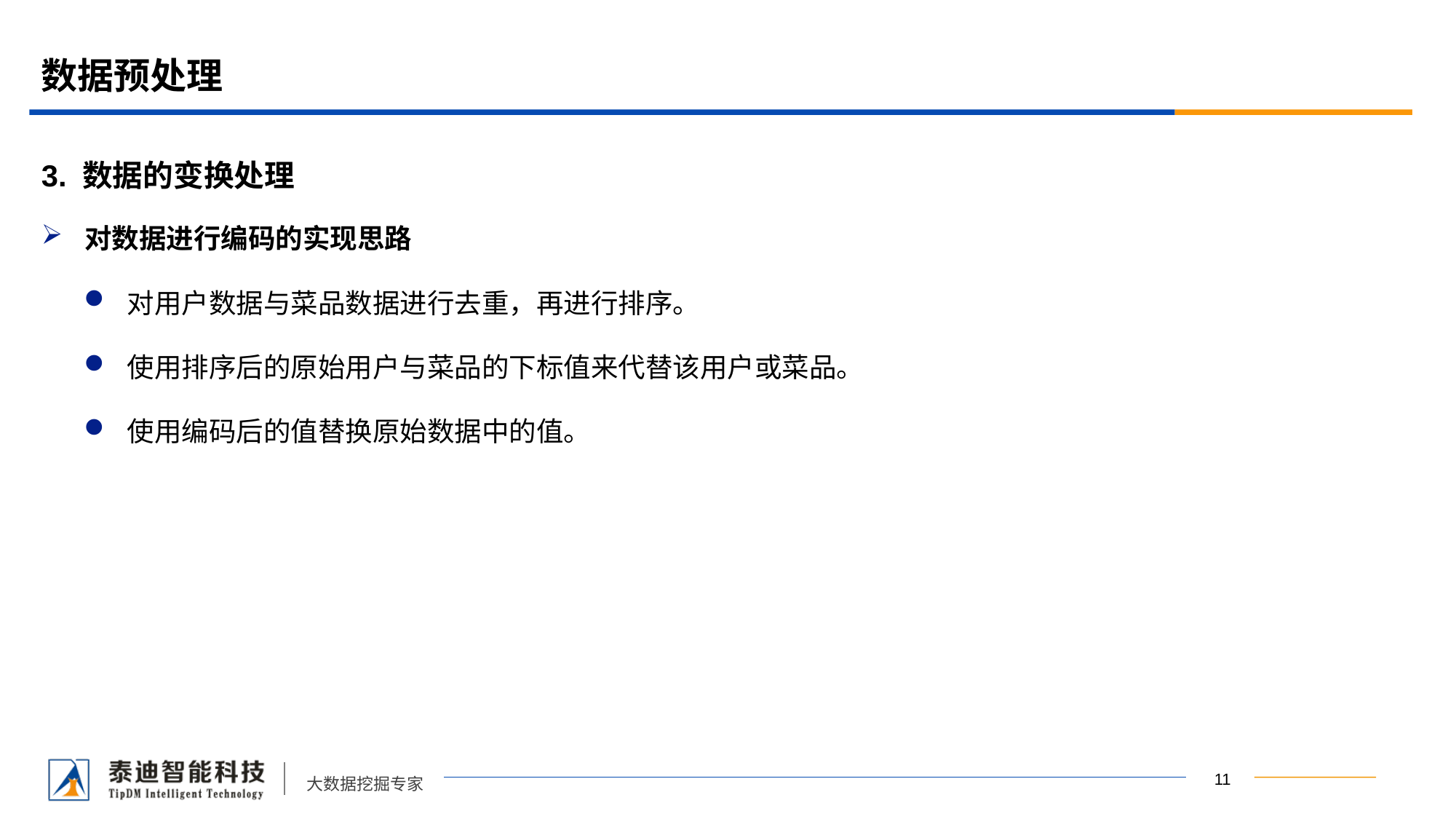

# 数据预处理
3. 数据的变换处理
对数据进行编码的实现思路
对用户数据与菜品数据进行去重，再进行排序。
使用排序后的原始用户与菜品的下标值来代替该用户或菜品。
使用编码后的值替换原始数据中的值。